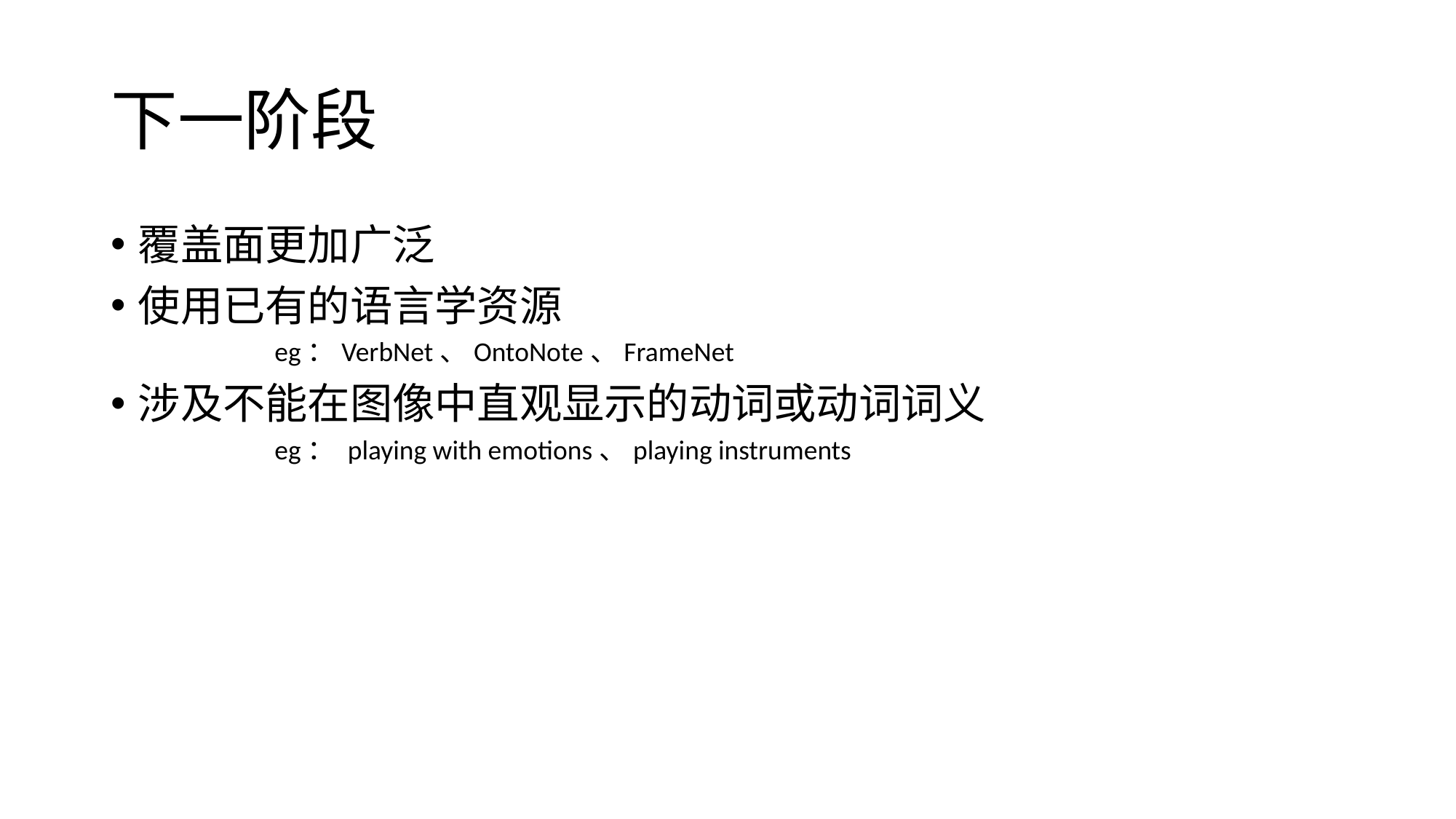

# 下一阶段
覆盖面更加广泛
使用已有的语言学资源
eg：VerbNet、OntoNote、FrameNet
涉及不能在图像中直观显示的动词或动词词义
eg： playing with emotions、playing instruments